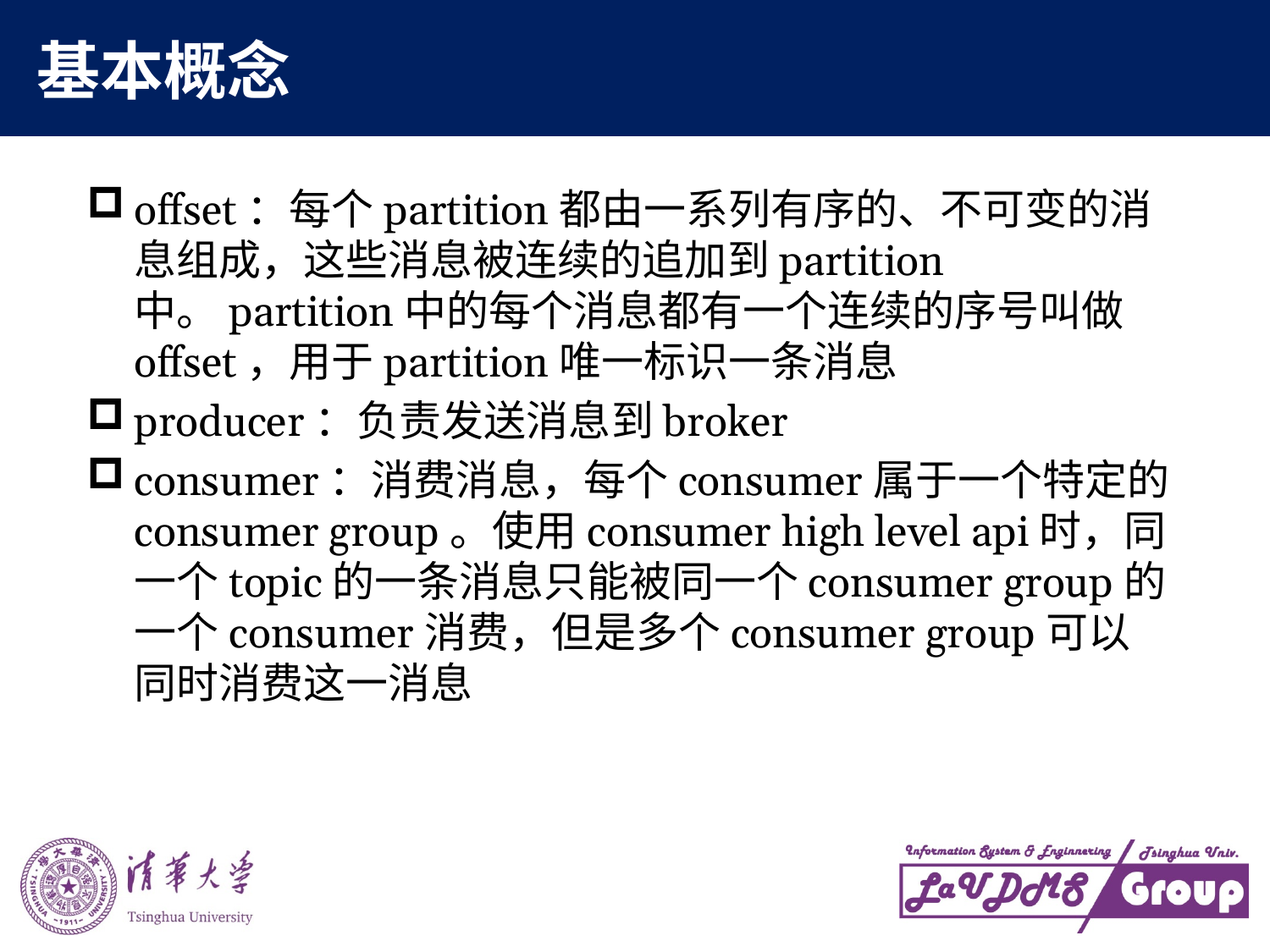

# 基本概念
offset：每个partition都由一系列有序的、不可变的消息组成，这些消息被连续的追加到partition中。partition中的每个消息都有一个连续的序号叫做offset，用于partition唯一标识一条消息
producer：负责发送消息到broker
consumer：消费消息，每个consumer属于一个特定的consumer group。使用consumer high level api时，同一个topic的一条消息只能被同一个consumer group的一个consumer消费，但是多个consumer group可以同时消费这一消息